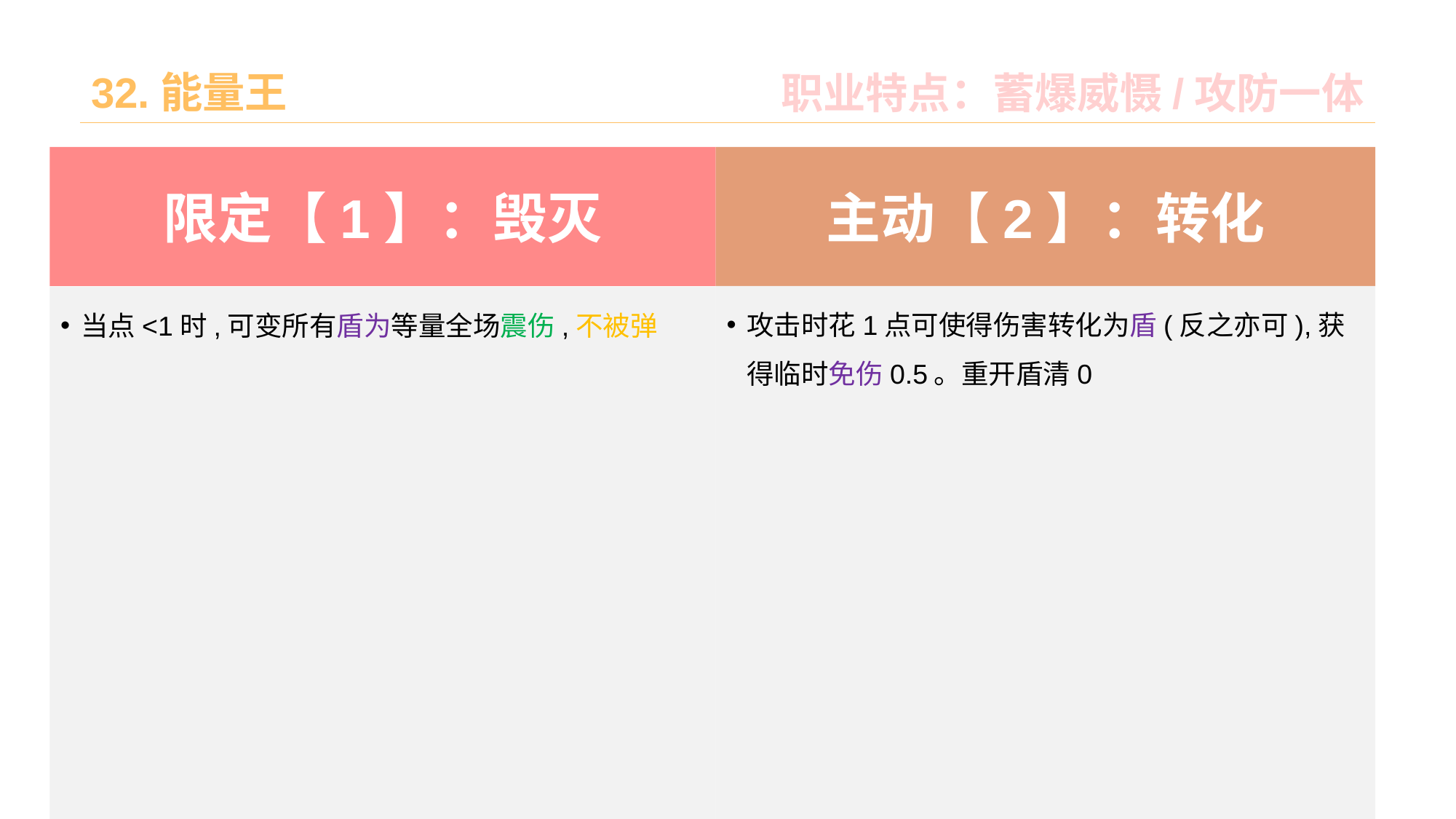

# 32.能量王
职业特点：蓄爆威慑/攻防一体
主动【2】：转化
限定【1】：毁灭
攻击时花1点可使得伤害转化为盾(反之亦可),获得临时免伤0.5。重开盾清0
当点<1时,可变所有盾为等量全场震伤,不被弹